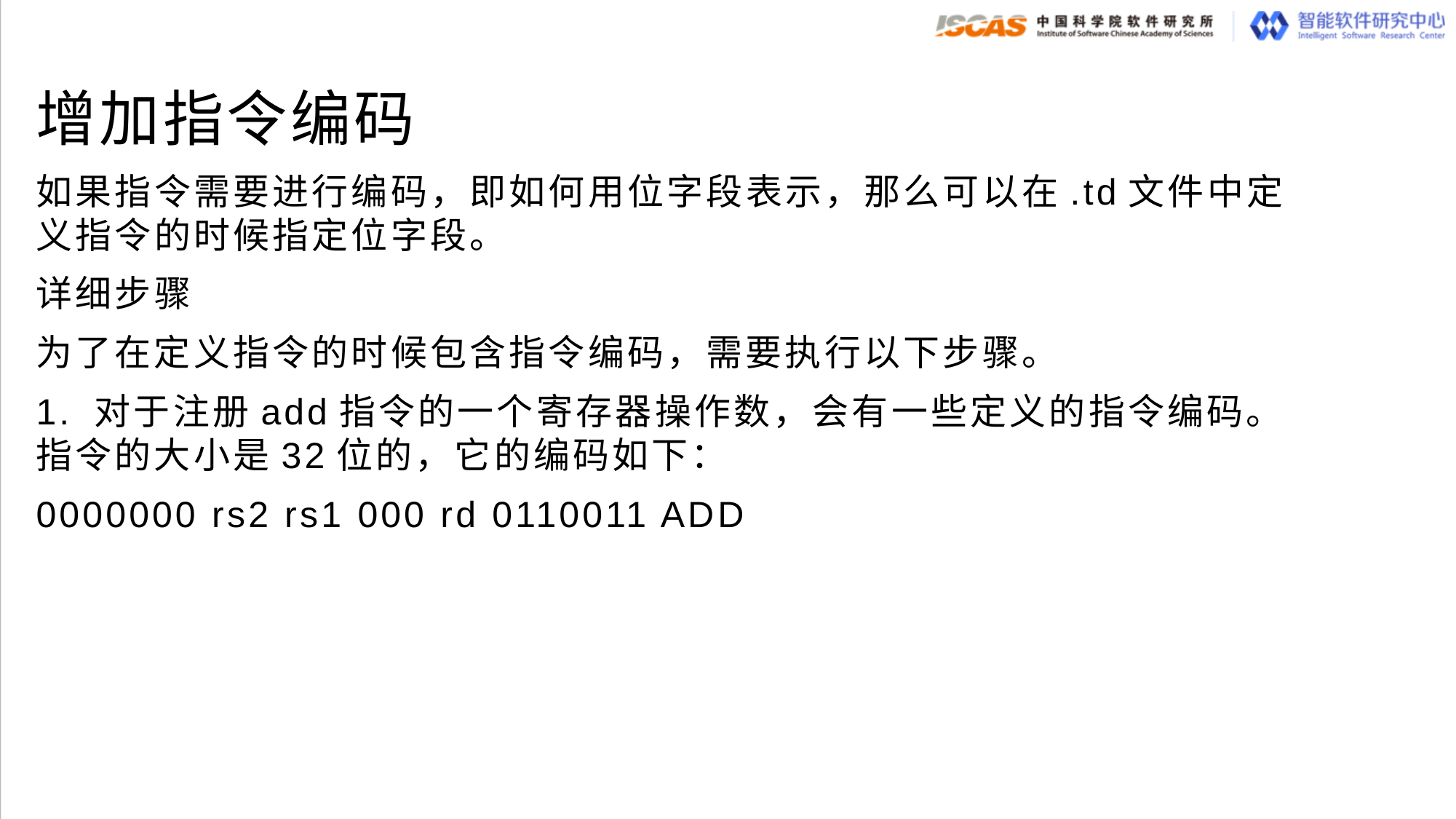

增加指令编码
如果指令需要进行编码，即如何用位字段表示，那么可以在.td文件中定义指令的时候指定位字段。
详细步骤
为了在定义指令的时候包含指令编码，需要执行以下步骤。
1. 对于注册add指令的一个寄存器操作数，会有一些定义的指令编码。指令的大小是32位的，它的编码如下：
0000000 rs2 rs1 000 rd 0110011 ADD